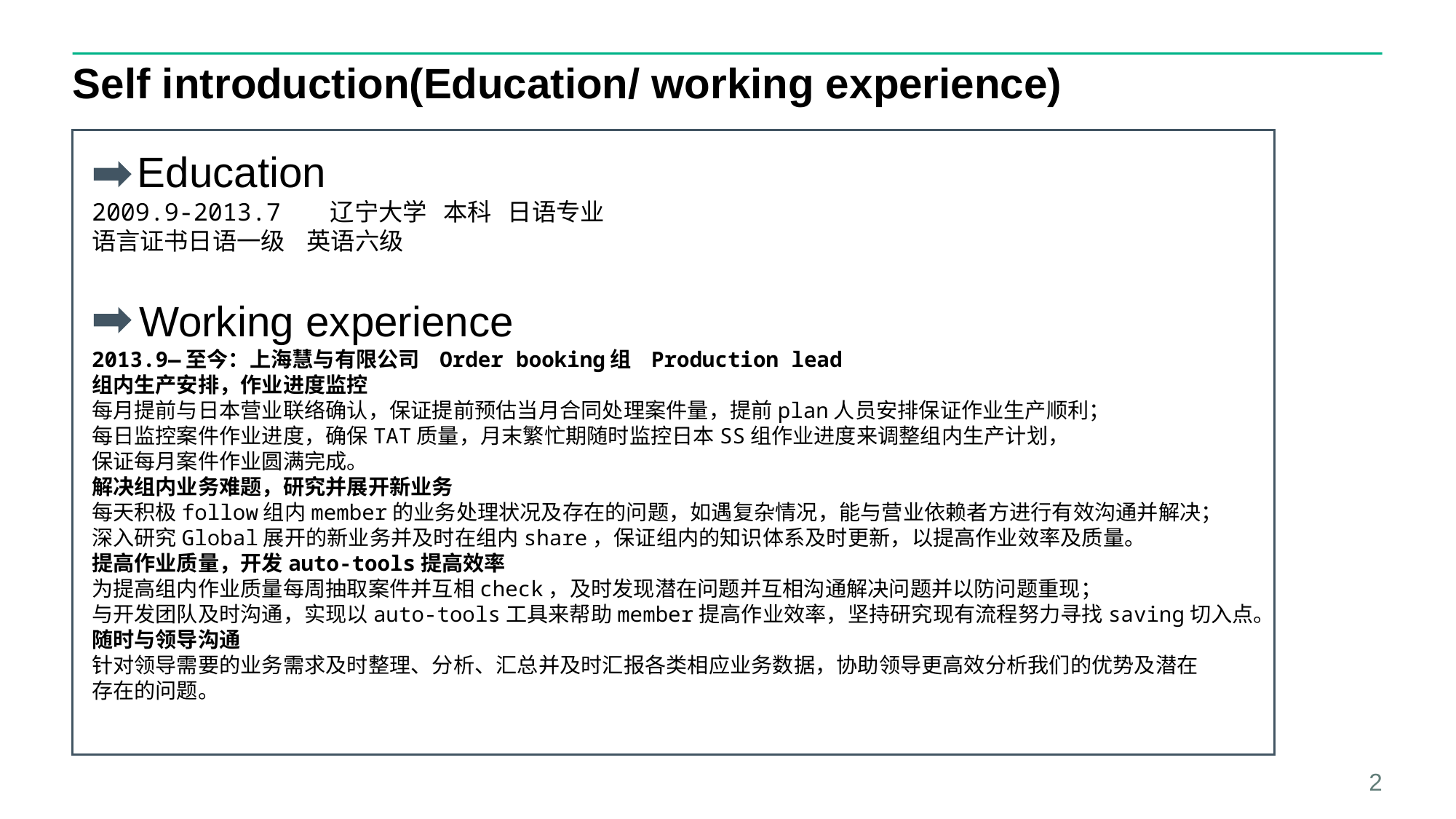

# Self introduction(Education/ working experience)

      Education
2009.9-2013.7   辽宁大学   本科   日语专业
语言证书日语一级    英语六级

    Working experience
2013.9—至今：上海慧与有限公司   Order booking组   Production lead
组内生产安排，作业进度监控
每月提前与日本营业联络确认，保证提前预估当月合同处理案件量，提前plan人员安排保证作业生产顺利；
每日监控案件作业进度，确保TAT质量，月末繁忙期随时监控日本SS组作业进度来调整组内生产计划，
保证每月案件作业圆满完成。
解决组内业务难题，研究并展开新业务
每天积极follow组内member的业务处理状况及存在的问题，如遇复杂情况，能与营业依赖者方进行有效沟通并解决；
深入研究Global展开的新业务并及时在组内share，保证组内的知识体系及时更新，以提高作业效率及质量。
提高作业质量，开发auto-tools提高效率
为提高组内作业质量每周抽取案件并互相check，及时发现潜在问题并互相沟通解决问题并以防问题重现；
与开发团队及时沟通，实现以auto-tools工具来帮助member提高作业效率，坚持研究现有流程努力寻找saving切入点。
随时与领导沟通
针对领导需要的业务需求及时整理、分析、汇总并及时汇报各类相应业务数据，协助领导更高效分析我们的优势及潜在
存在的问题。

2